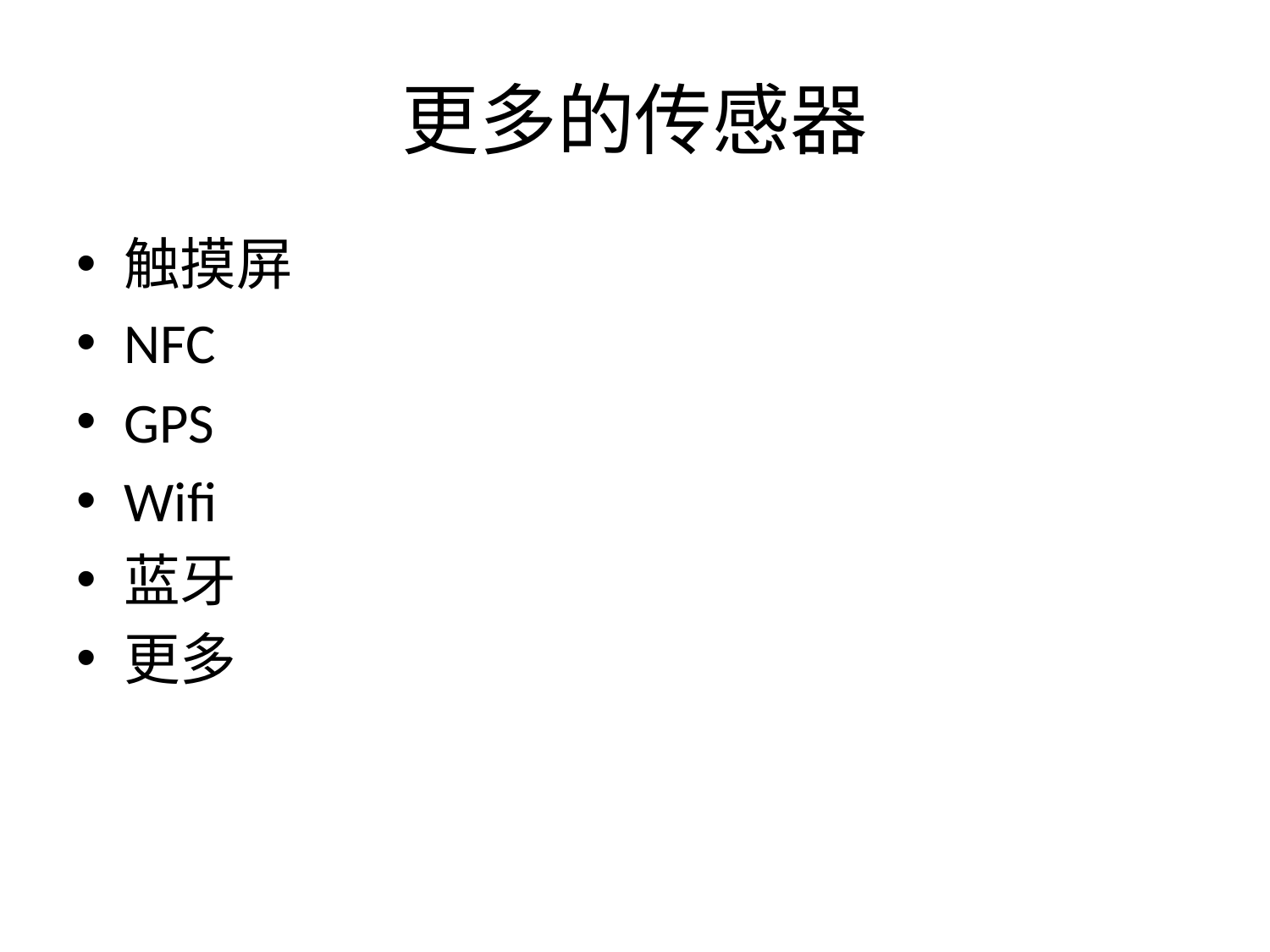

# 更多的传感器
触摸屏
NFC
GPS
Wifi
蓝牙
更多